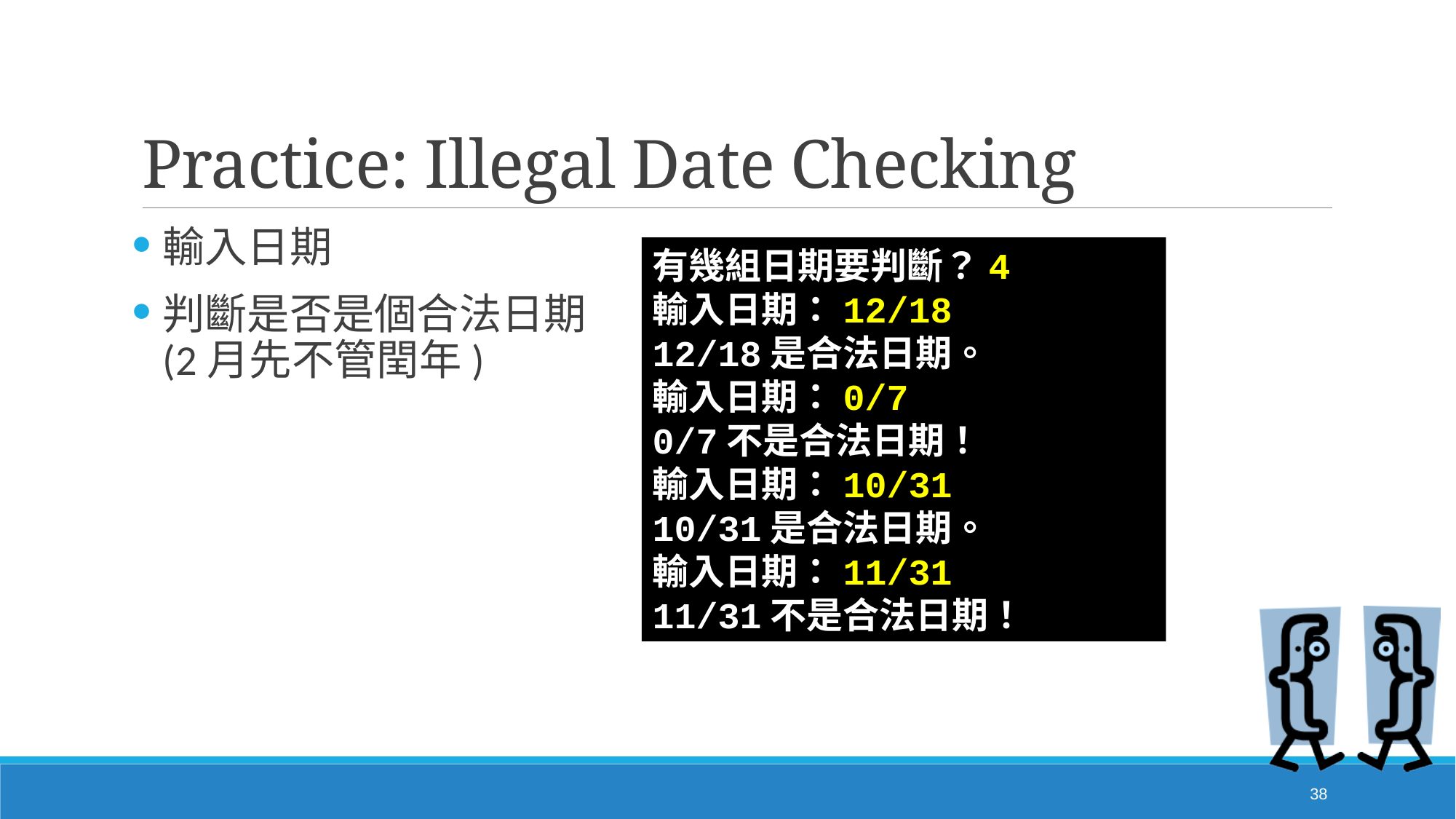

# Practice: Illegal Date Checking
輸入日期
判斷是否是個合法日期
(2月先不管閏年)
有幾組日期要判斷？4
輸入日期：12/18
12/18是合法日期。
輸入日期：0/7
0/7不是合法日期！
輸入日期：10/31
10/31是合法日期。
輸入日期：11/31
11/31不是合法日期！
38